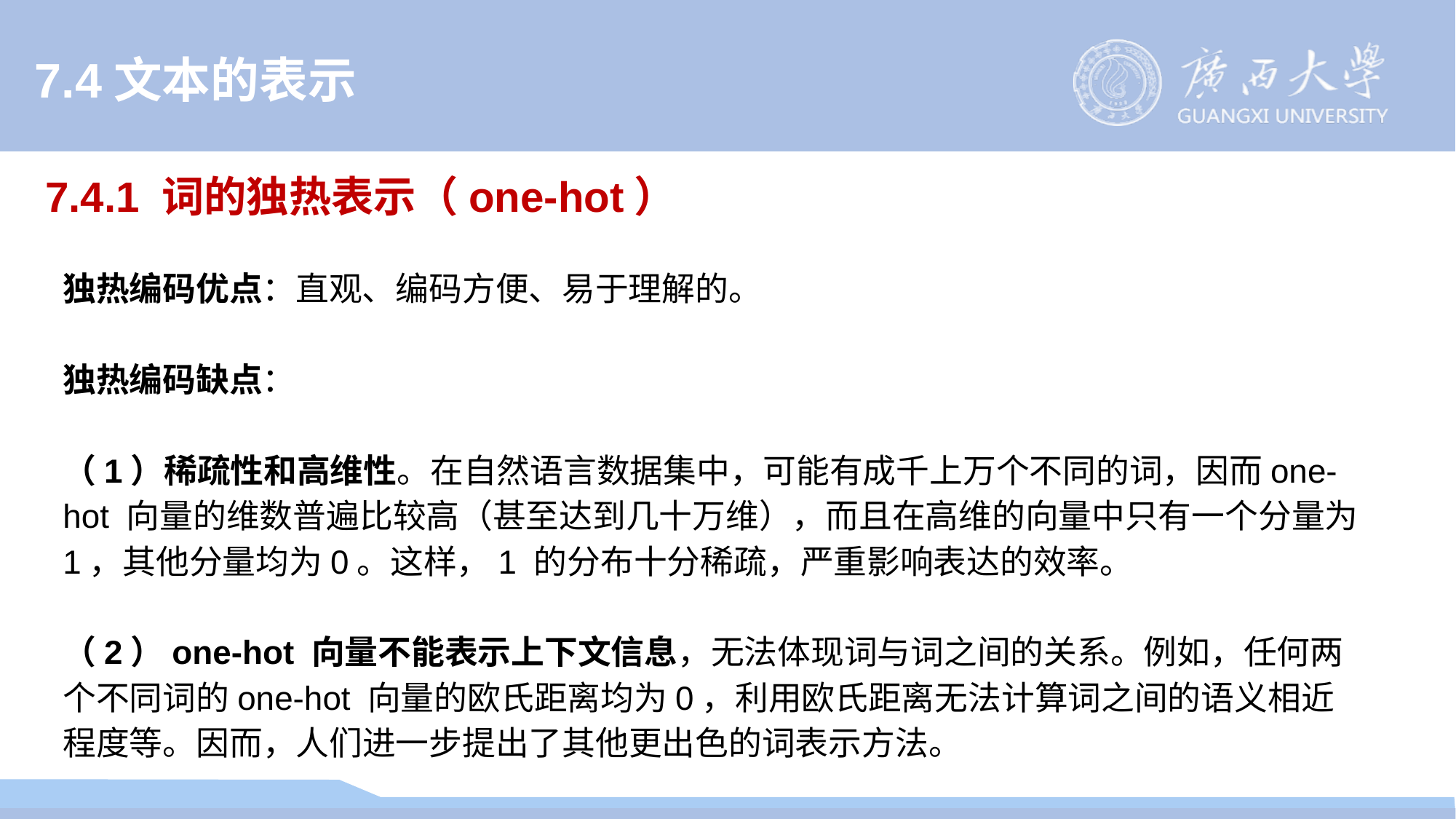

7.4文本的表示
7.4.1 词的独热表示（one-hot）
独热编码优点：直观、编码方便、易于理解的。

独热编码缺点：

（1）稀疏性和高维性。在自然语言数据集中，可能有成千上万个不同的词，因而one-hot 向量的维数普遍比较高（甚至达到几十万维），而且在高维的向量中只有一个分量为1，其他分量均为0。这样，1 的分布十分稀疏，严重影响表达的效率。

（2）one-hot 向量不能表示上下文信息，无法体现词与词之间的关系。例如，任何两个不同词的one-hot 向量的欧氏距离均为0，利用欧氏距离无法计算词之间的语义相近程度等。因而，人们进一步提出了其他更出色的词表示方法。